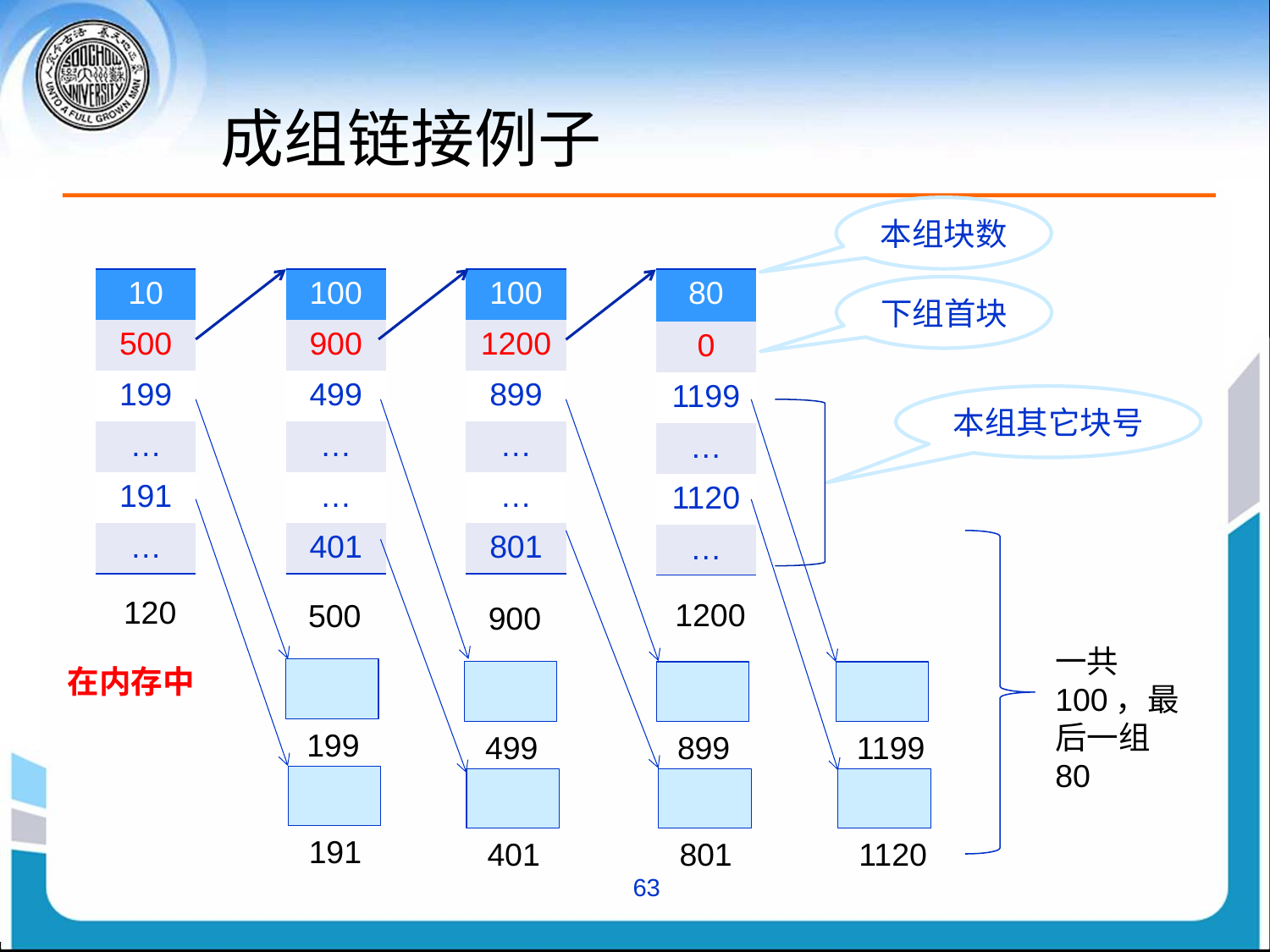

# 成组链接例子
本组块数
| 10 |
| --- |
| 500 |
| 199 |
| … |
| 191 |
| … |
| 100 |
| --- |
| 900 |
| 499 |
| … |
| … |
| 401 |
| 100 |
| --- |
| 1200 |
| 899 |
| … |
| … |
| 801 |
| 80 |
| --- |
| 0 |
| 1199 |
| … |
| 1120 |
| … |
下组首块
本组其它块号

120
1200
500
900
一共100，最后一组80
在内存中

199
499
899
1199

191
401
801
1120
63